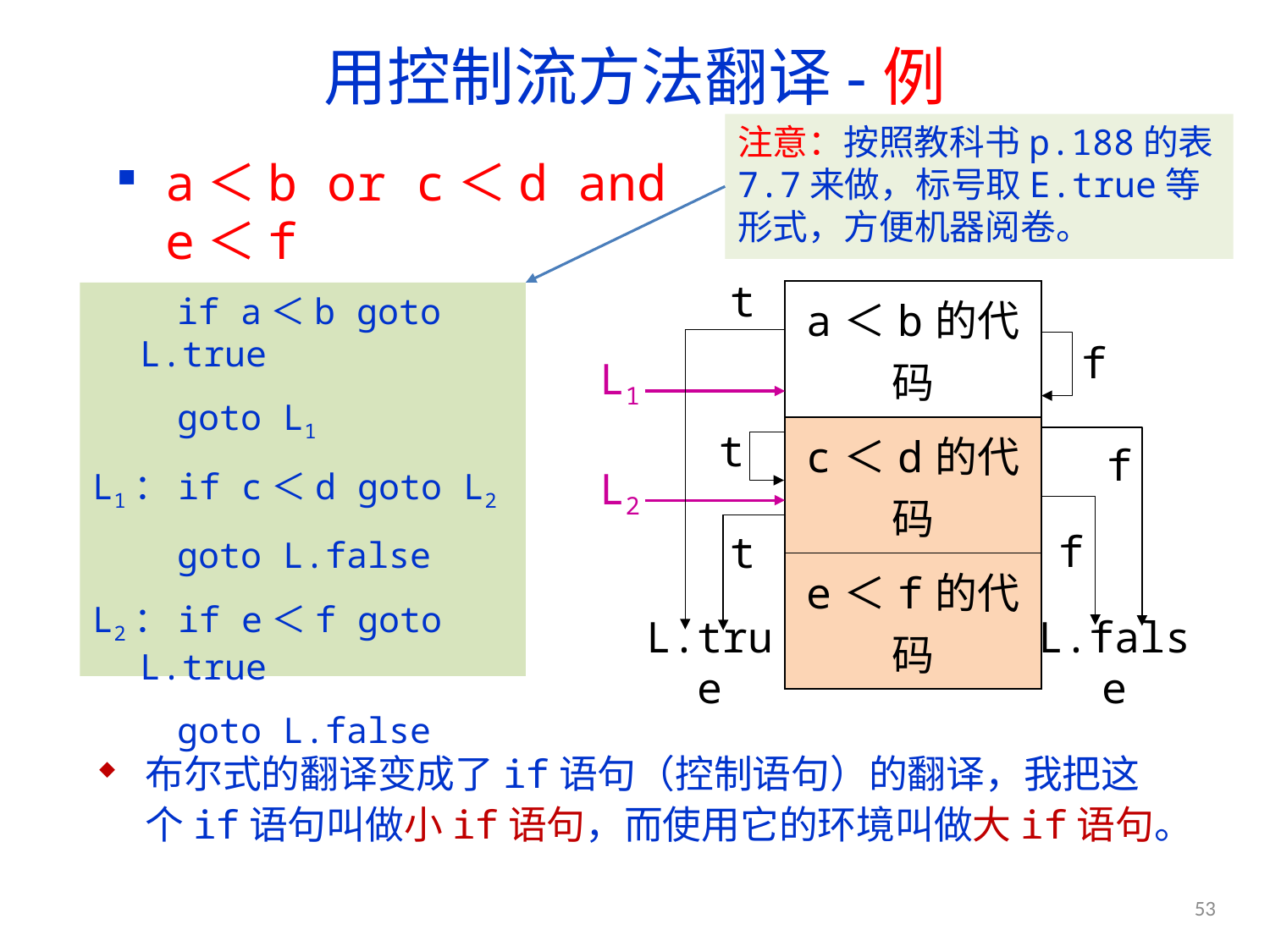

# 用控制流方法翻译-例
注意：按照教科书p.188的表7.7来做，标号取E.true等形式，方便机器阅卷。
a＜b or c＜d and e＜f
t

| a＜b的代码 |
| --- |
| c＜d的代码 |
| e＜f的代码 |
    if a＜b goto L.true
    goto L1
L1：if c＜d goto L2
    goto L.false
L2：if e＜f goto L.true
    goto L.false
f

L1
t

f
L2

f

t
L.true
L.false
布尔式的翻译变成了if语句（控制语句）的翻译，我把这个if语句叫做小if语句，而使用它的环境叫做大if语句。
53